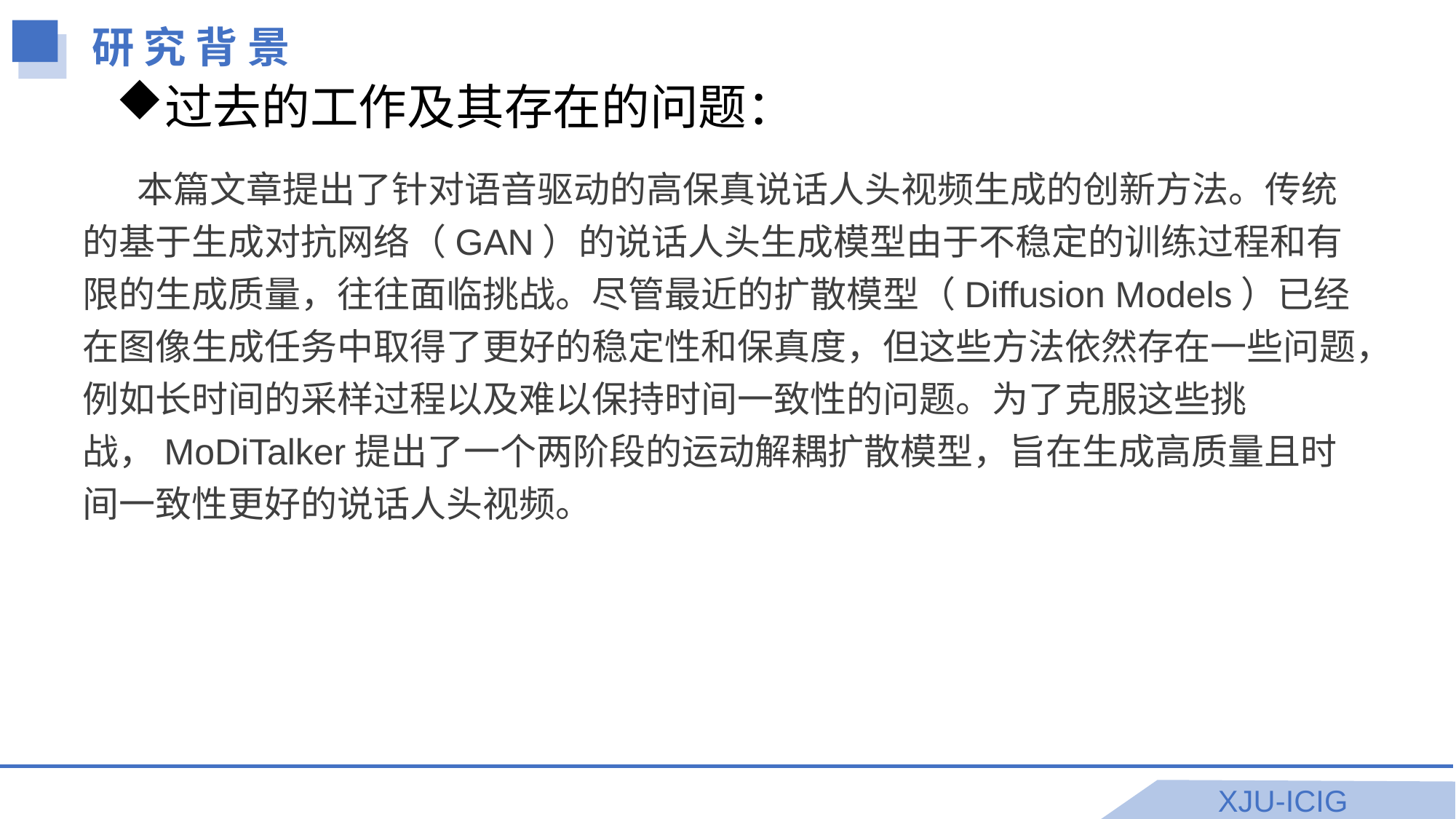

研 究 背 景

过去的工作及其存在的问题：
本篇文章提出了针对语音驱动的高保真说话人头视频生成的创新方法。传统的基于生成对抗网络（GAN）的说话人头生成模型由于不稳定的训练过程和有限的生成质量，往往面临挑战。尽管最近的扩散模型（Diffusion Models）已经在图像生成任务中取得了更好的稳定性和保真度，但这些方法依然存在一些问题，例如长时间的采样过程以及难以保持时间一致性的问题。为了克服这些挑战，MoDiTalker提出了一个两阶段的运动解耦扩散模型，旨在生成高质量且时间一致性更好的说话人头视频。
XJU-ICIG